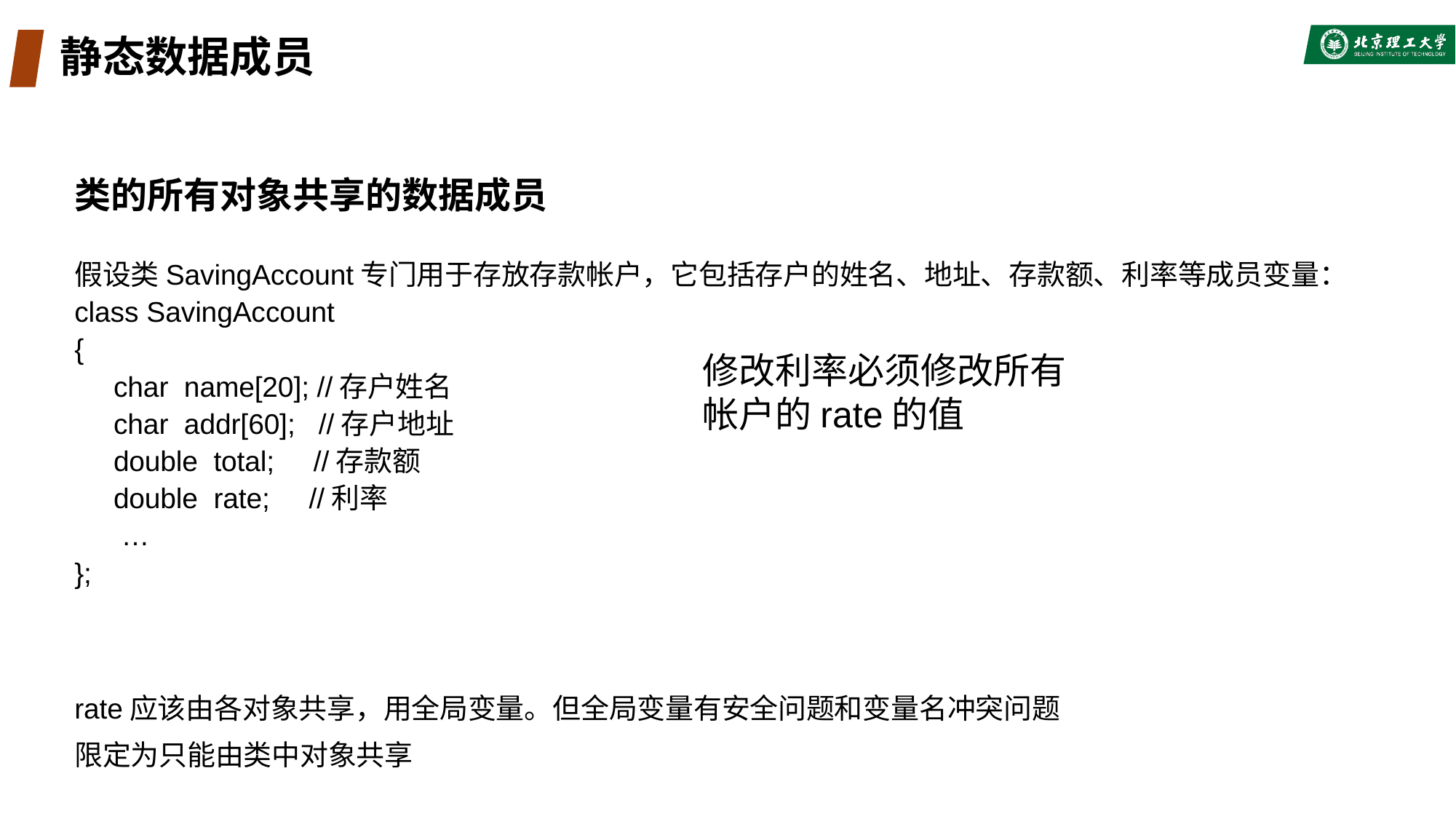

# 静态数据成员
类的所有对象共享的数据成员

假设类SavingAccount专门用于存放存款帐户，它包括存户的姓名、地址、存款额、利率等成员变量：
class SavingAccount
{
     char  name[20]; //存户姓名
     char  addr[60];   //存户地址
     double  total;     //存款额
     double  rate;     //利率
      …
};
修改利率必须修改所有帐户的rate的值
解决思路
rate应该由各对象共享，用全局变量。但全局变量有安全问题和变量名冲突问题
限定为只能由类中对象共享